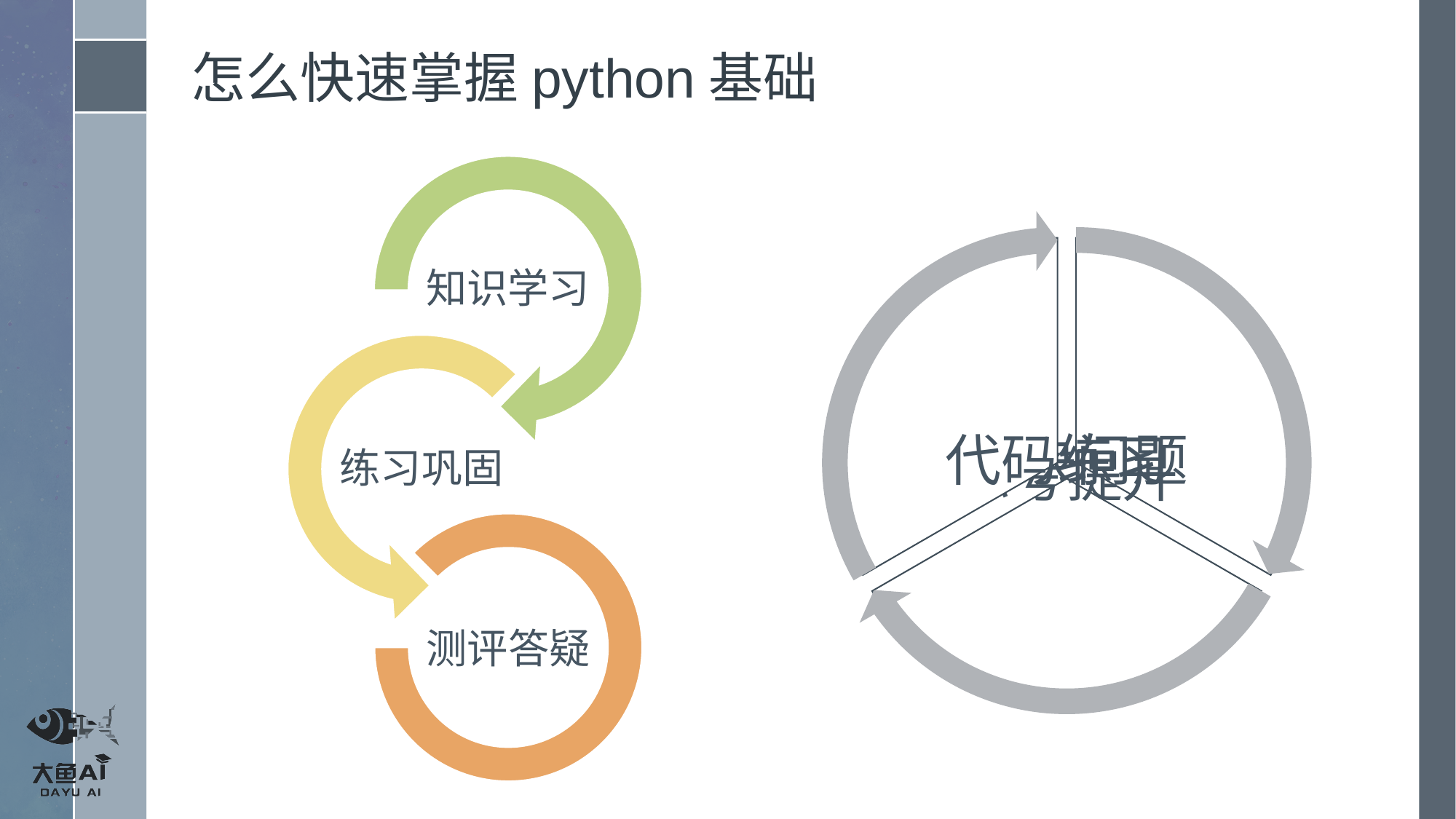

# 怎么快速掌握python基础
知识学习
练习巩固
测评答疑
解决问题
思考提升
代码练习